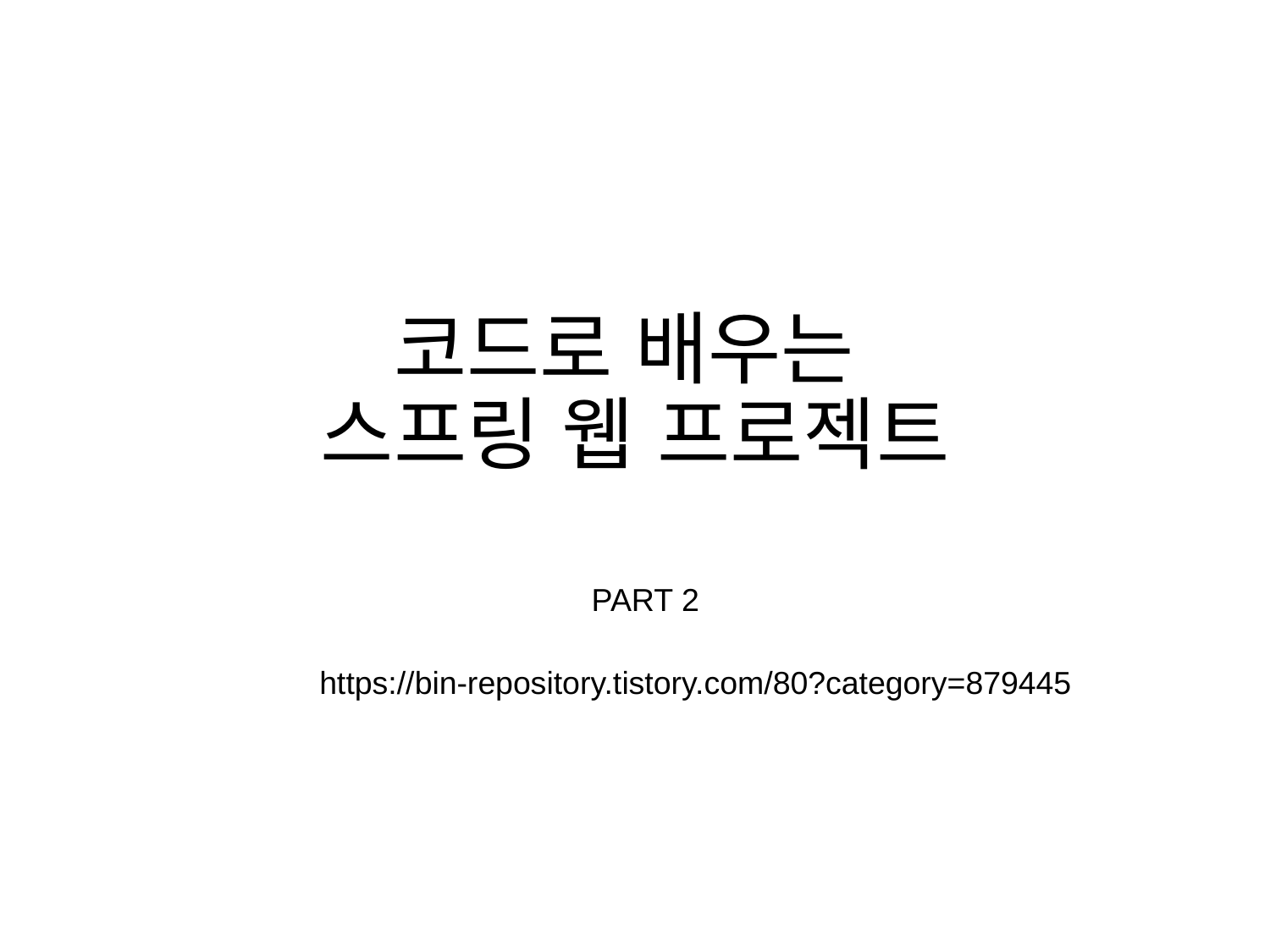

# 코드로 배우는 스프링 웹 프로젝트
PART 2
https://bin-repository.tistory.com/80?category=879445